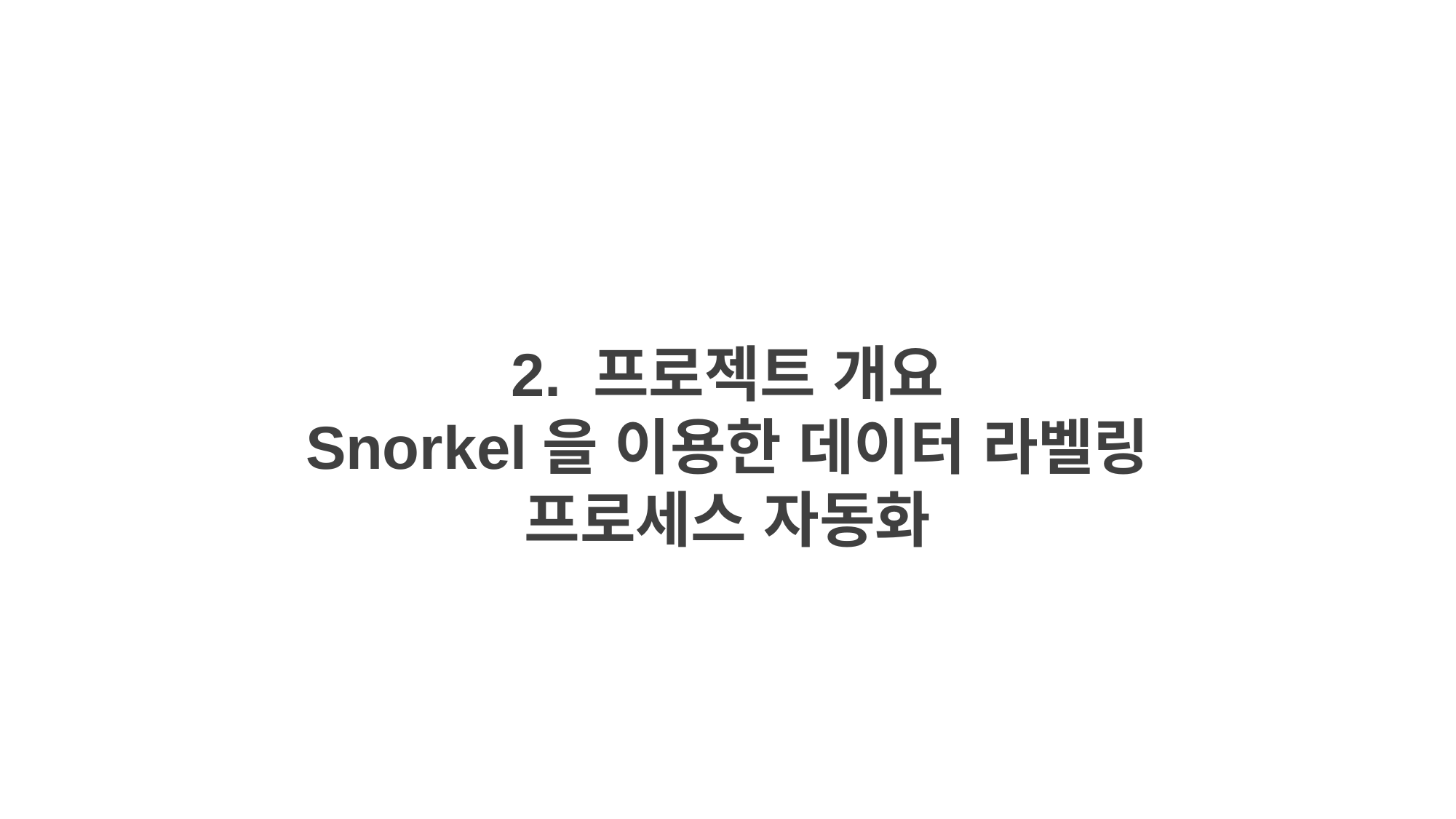

2. 프로젝트 개요
Snorkel을 이용한 데이터 라벨링 프로세스 자동화